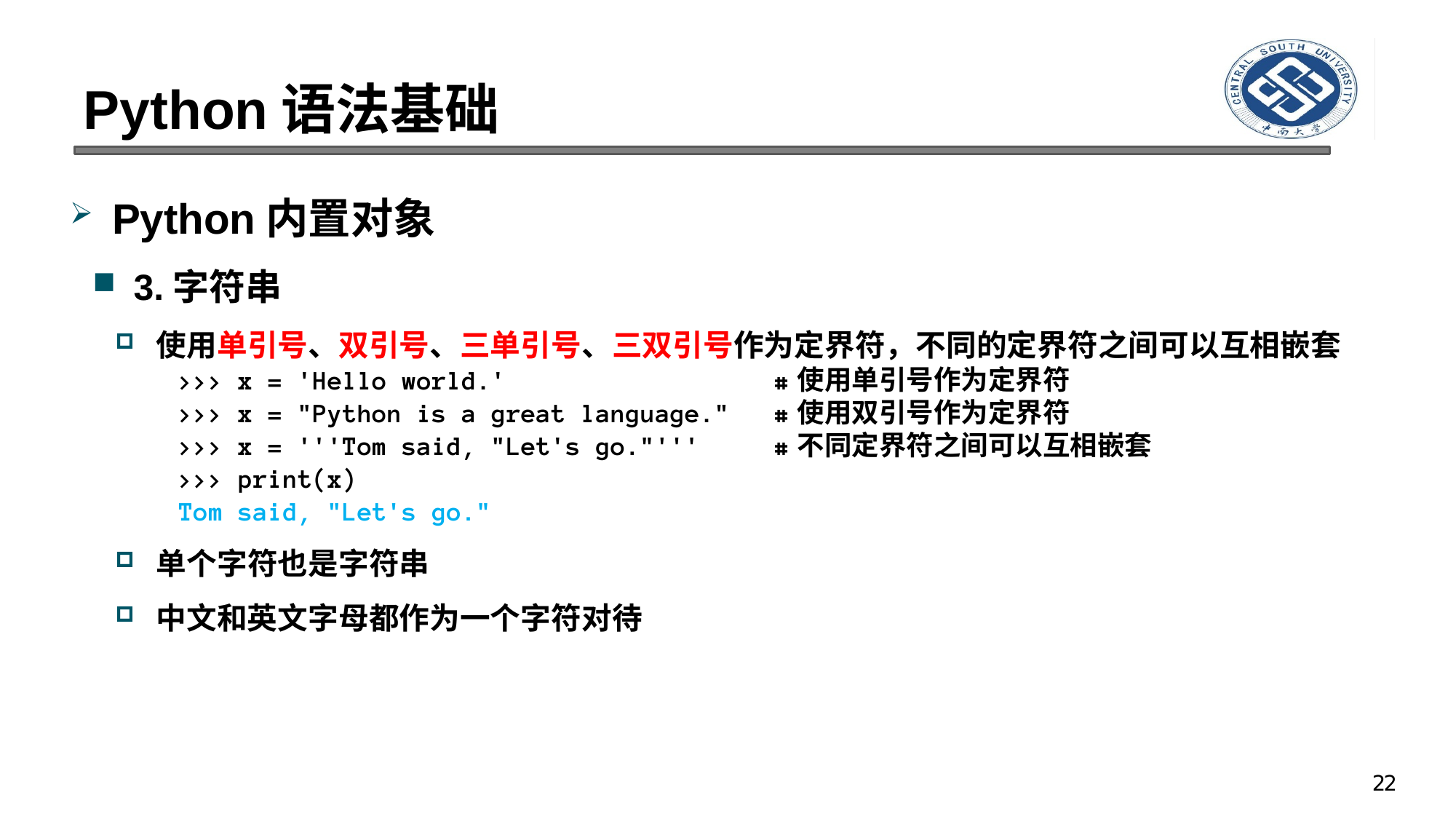

# Python语法基础
Python内置对象
3.字符串
使用单引号、双引号、三单引号、三双引号作为定界符，不同的定界符之间可以互相嵌套
	>>> x = 'Hello world.'                  #使用单引号作为定界符
	>>> x = "Python is a great language."   #使用双引号作为定界符
	>>> x = '''Tom said, "Let's go."'''     #不同定界符之间可以互相嵌套
	>>> print(x)
	Tom said, "Let's go."
单个字符也是字符串
中文和英文字母都作为一个字符对待

22